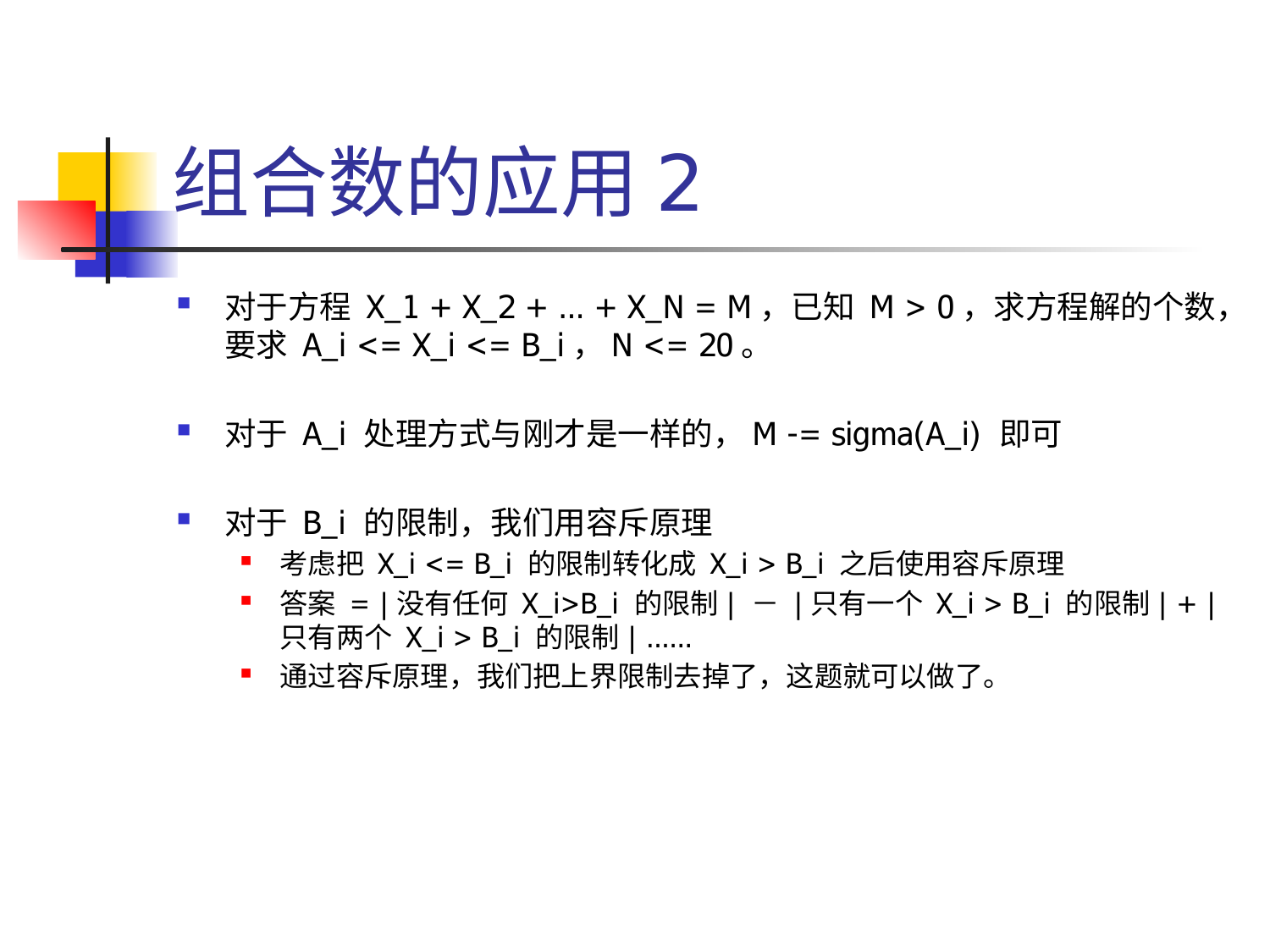

# 组合数的应用2
对于方程 X_1 + X_2 + … + X_N = M，已知 M > 0，求方程解的个数，要求 A_i <= X_i <= B_i，N <= 20。

对于 A_i 处理方式与刚才是一样的，M -= sigma(A_i) 即可

对于 B_i 的限制，我们用容斥原理
考虑把 X_i <= B_i 的限制转化成 X_i > B_i 之后使用容斥原理
答案 = |没有任何 X_i>B_i 的限制| － |只有一个 X_i > B_i 的限制| + |只有两个 X_i > B_i 的限制| ……
通过容斥原理，我们把上界限制去掉了，这题就可以做了。